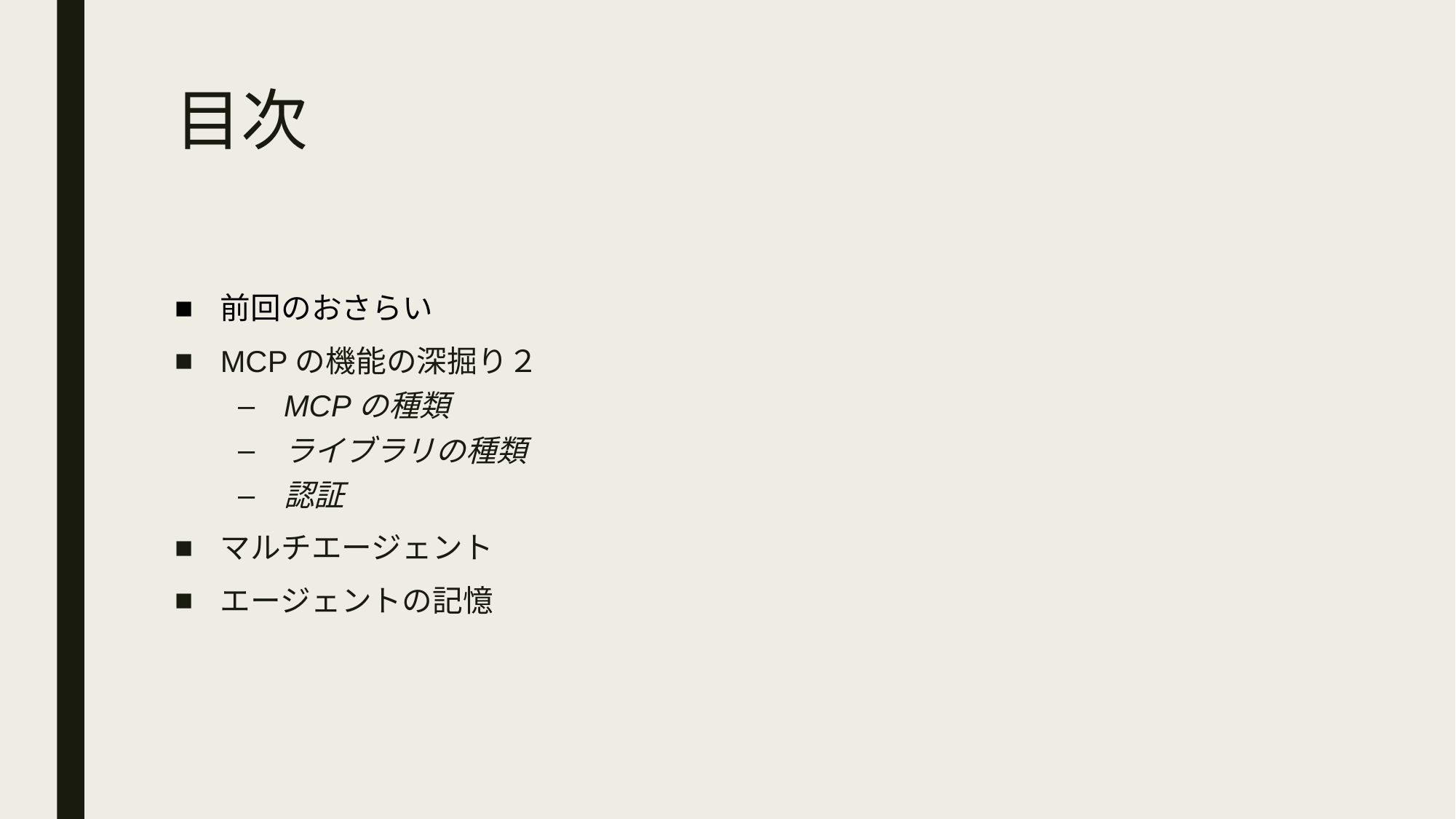

# 目次
前回のおさらい
MCPの機能の深掘り２
MCPの種類
ライブラリの種類
認証
マルチエージェント
エージェントの記憶